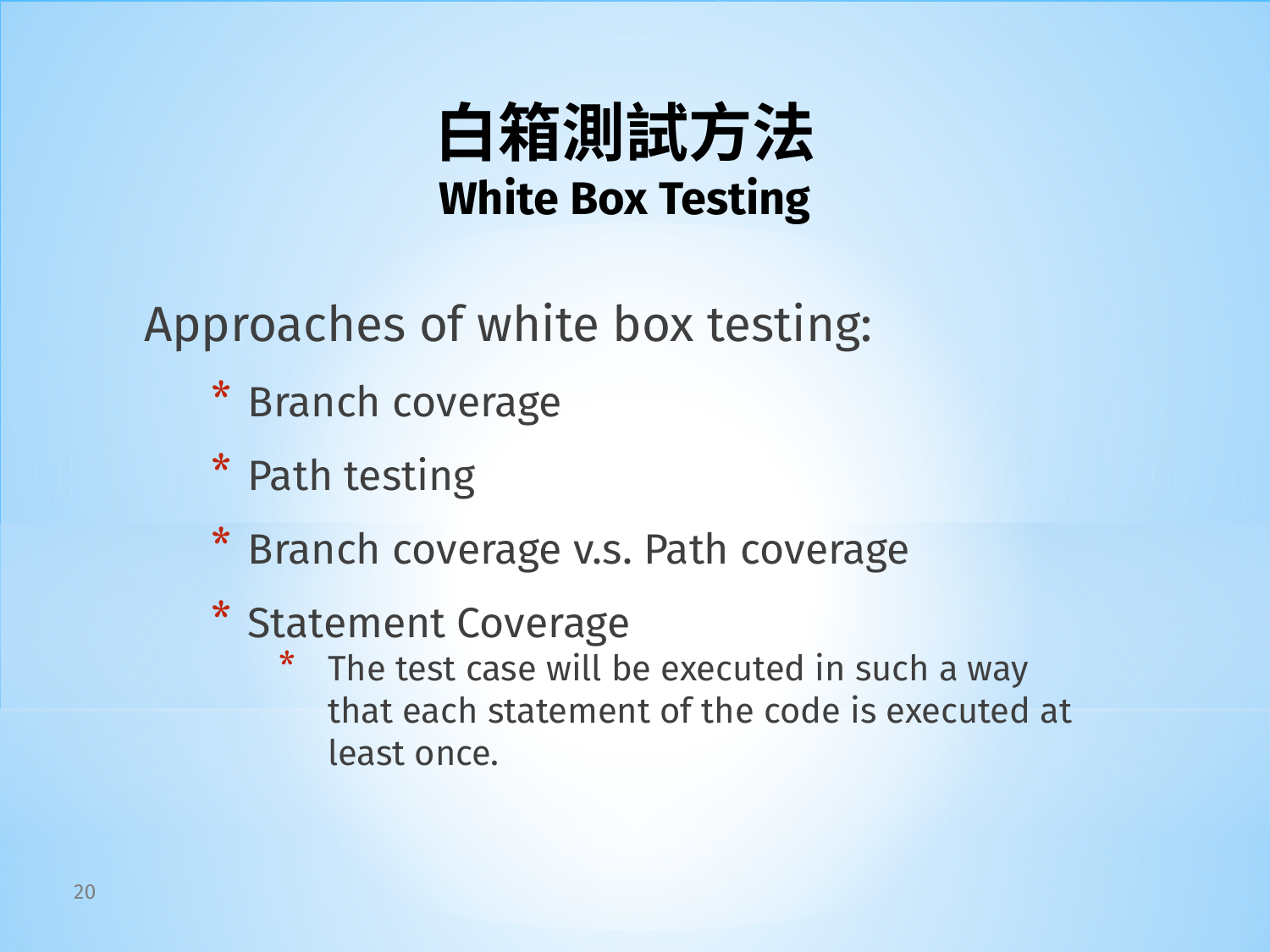

# 白箱測試方法 White Box Testing
Approaches of white box testing:
Branch coverage
Path testing
Branch coverage v.s. Path coverage
Statement Coverage
The test case will be executed in such a way that each statement of the code is executed at least once.

20